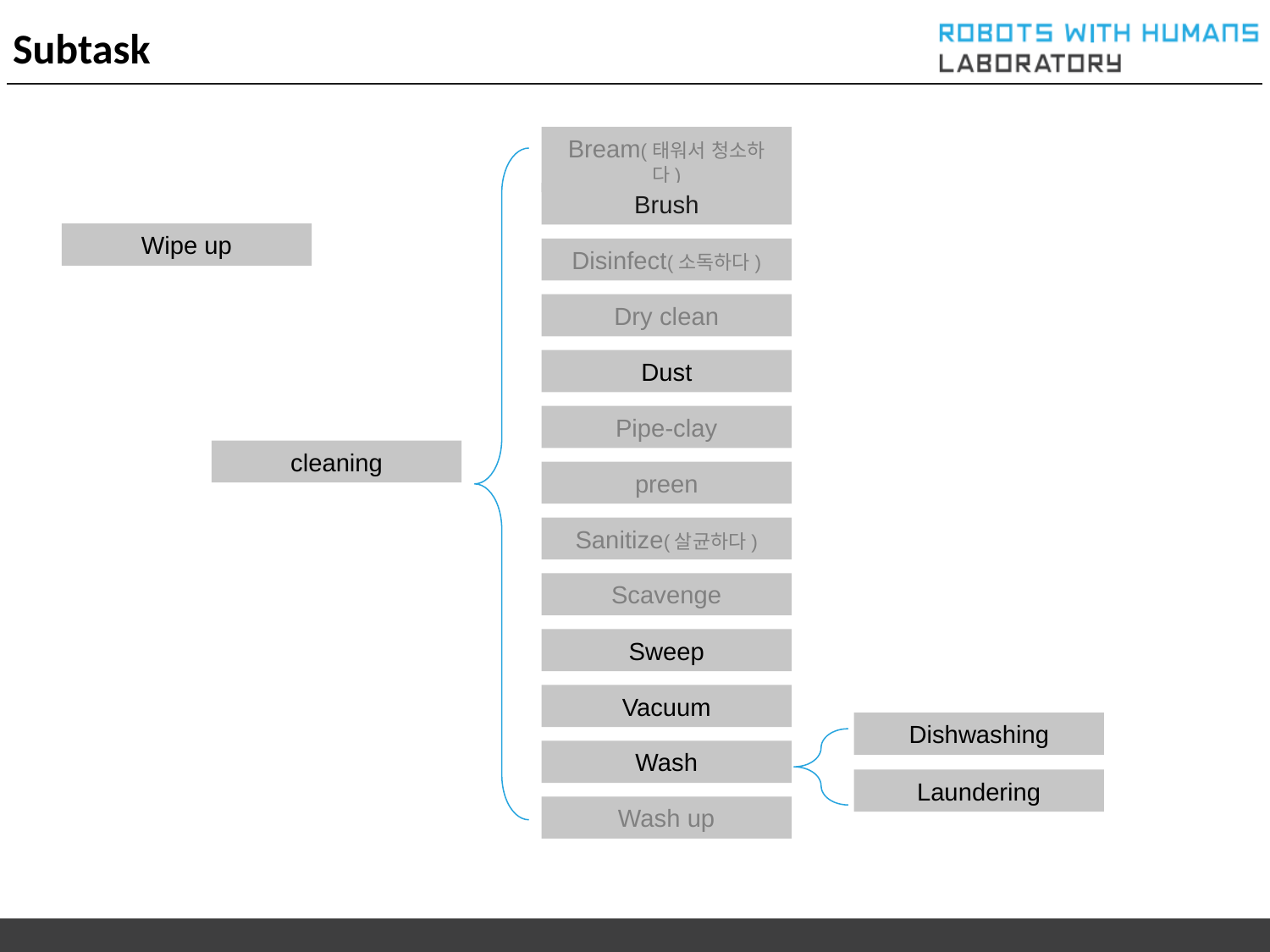

# Subtask
Bream(태워서 청소하다)

Brush
Wipe up
Disinfect(소독하다)
Dry clean
Dust
Pipe-clay
cleaning
preen
Sanitize(살균하다)
Scavenge
Sweep
Vacuum
Dishwashing

Wash
Laundering
Wash up